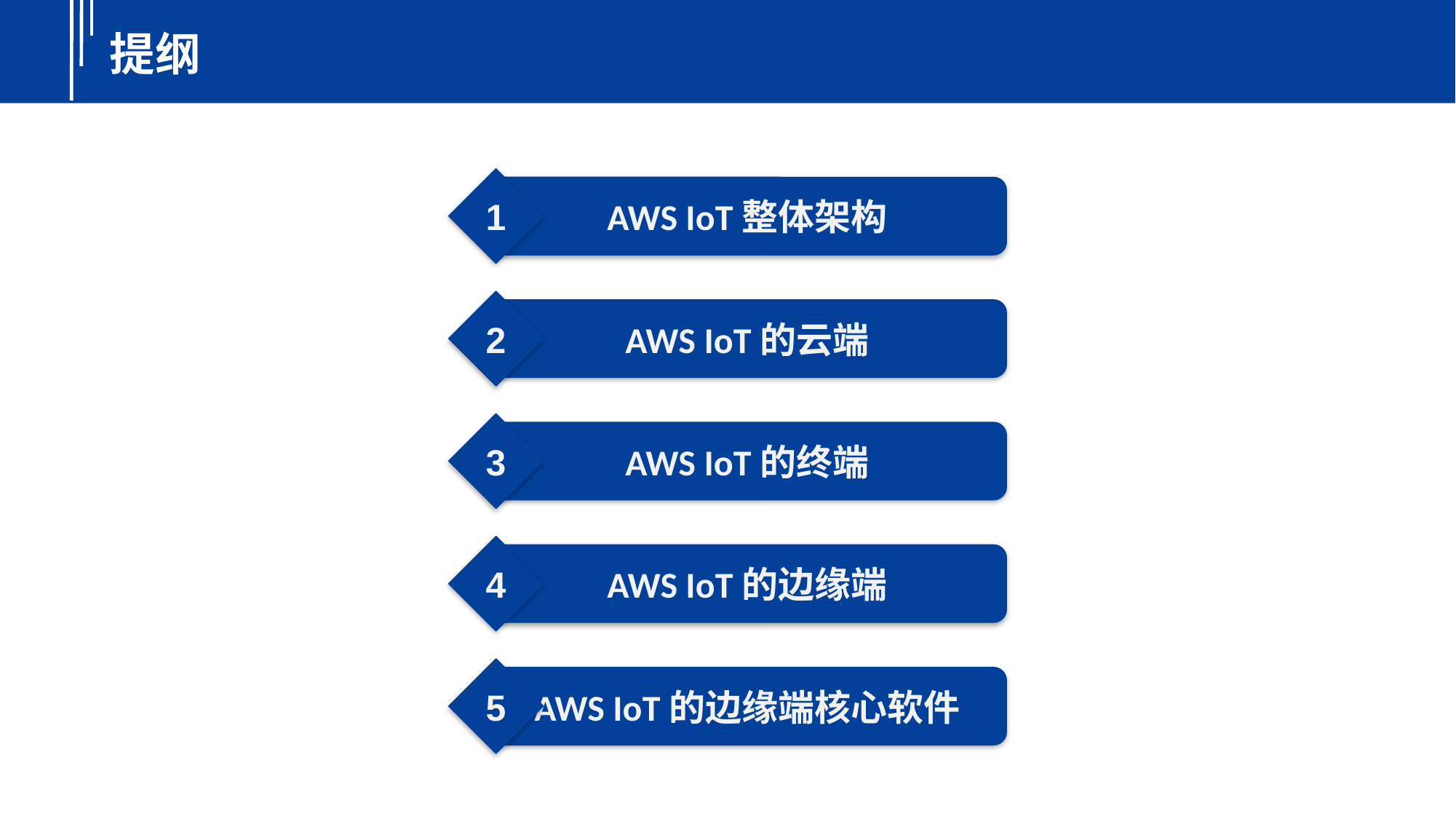

1
AWS IoT整体架构
2
AWS IoT的云端
3
AWS IoT的终端
4
AWS IoT的边缘端
5
AWS IoT的边缘端核心软件